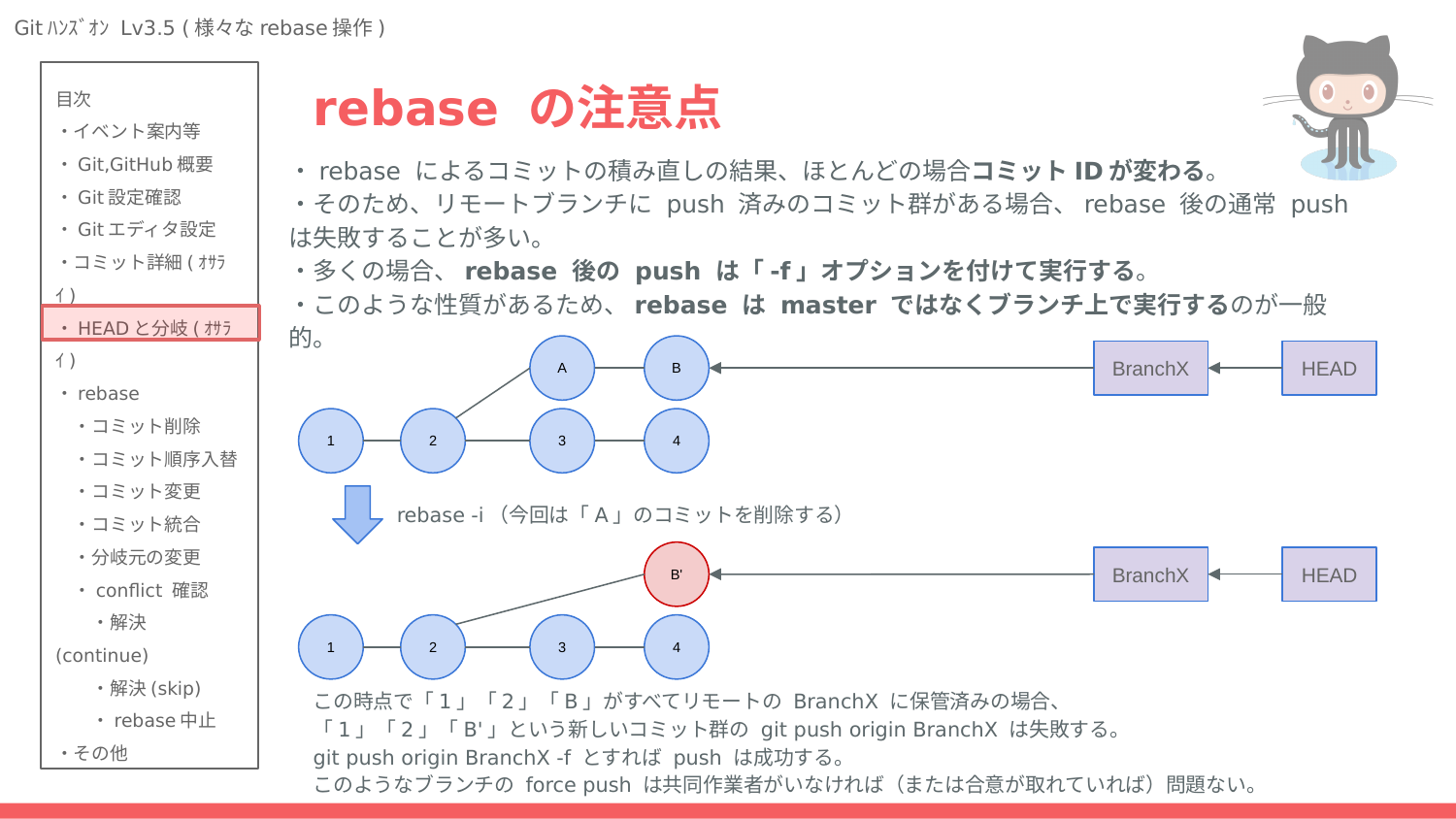

# rebase の注意点
・rebase によるコミットの積み直しの結果、ほとんどの場合コミットIDが変わる。
・そのため、リモートブランチに push 済みのコミット群がある場合、rebase 後の通常 push は失敗することが多い。
・多くの場合、rebase 後の push は「-f」オプションを付けて実行する。
・このような性質があるため、rebase は master ではなくブランチ上で実行するのが一般的。

A
B
BranchX
HEAD
1
2
3
4
rebase -i（今回は「A」のコミットを削除する）

B'
BranchX
HEAD
1
2
3
4
この時点で「1」「2」「B」がすべてリモートの BranchX に保管済みの場合、
「1」「2」「B'」という新しいコミット群の git push origin BranchX は失敗する。
git push origin BranchX -f とすれば push は成功する。
このようなブランチの force push は共同作業者がいなければ（または合意が取れていれば）問題ない。